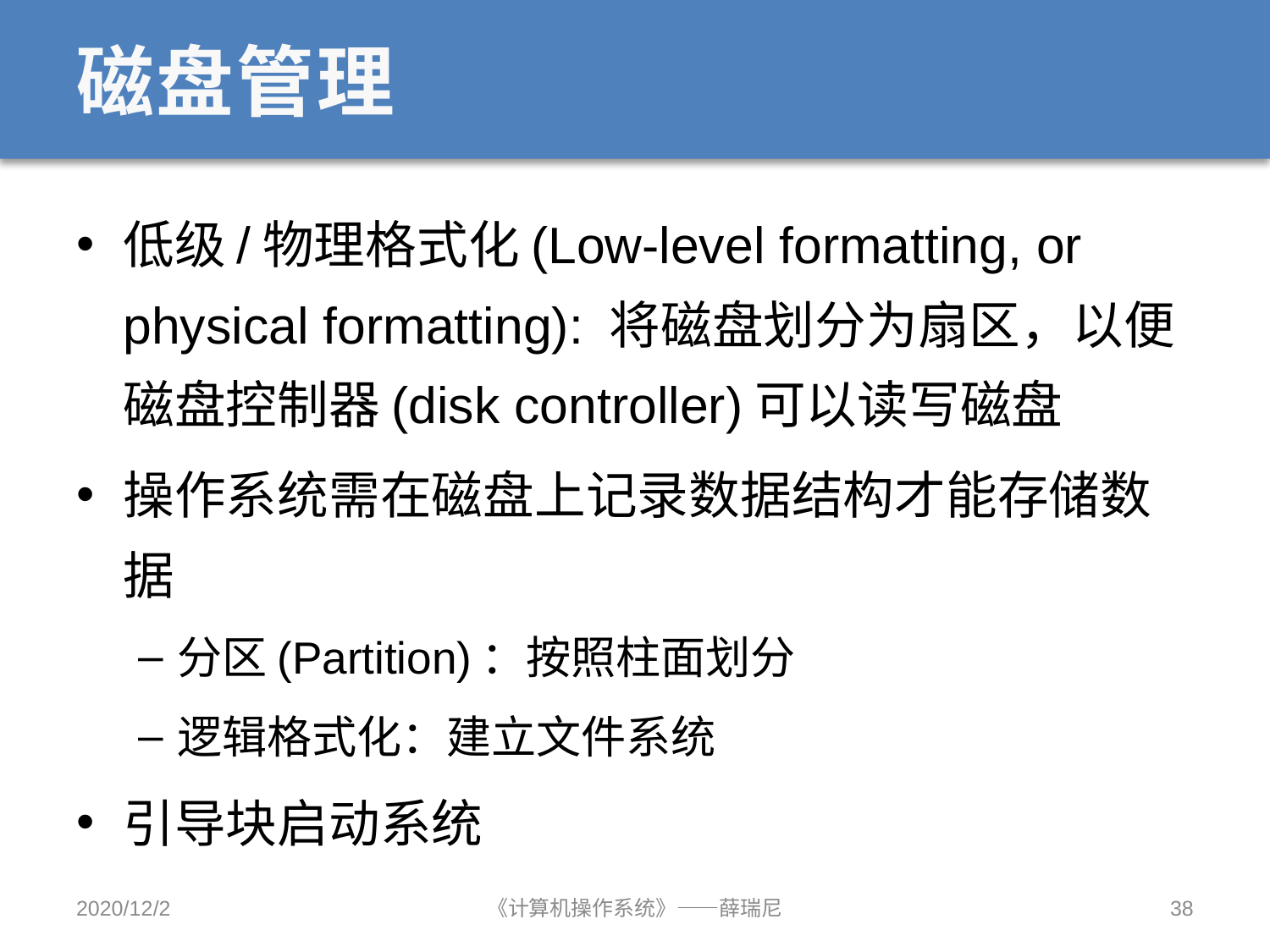

# 磁盘管理
低级/物理格式化(Low-level formatting, or physical formatting): 将磁盘划分为扇区，以便磁盘控制器(disk controller)可以读写磁盘
操作系统需在磁盘上记录数据结构才能存储数据
分区(Partition)：按照柱面划分
逻辑格式化：建立文件系统
引导块启动系统
2020/12/2
《计算机操作系统》——薛瑞尼
38